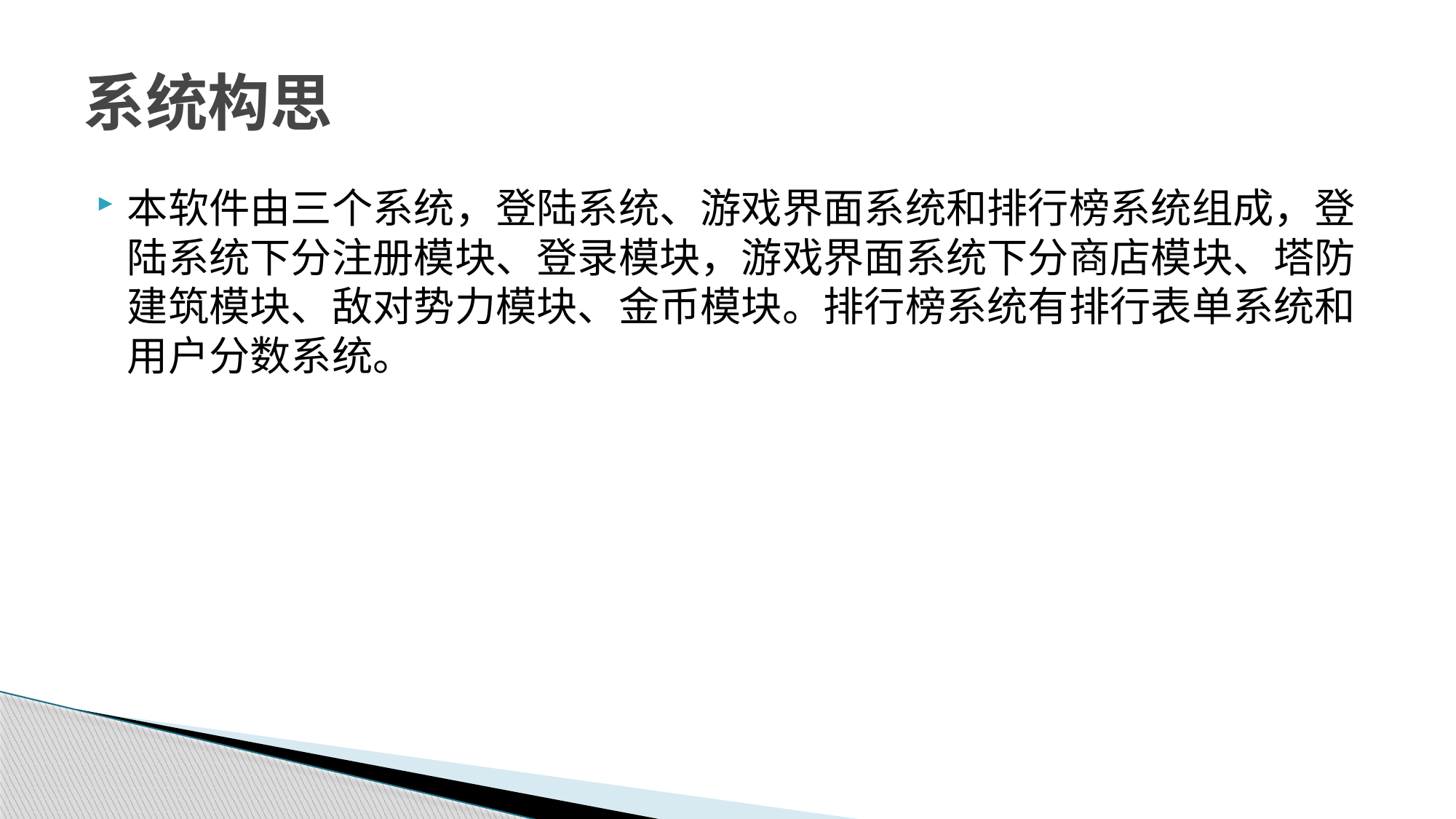

# 系统构思
本软件由三个系统，登陆系统、游戏界面系统和排行榜系统组成，登陆系统下分注册模块、登录模块，游戏界面系统下分商店模块、塔防建筑模块、敌对势力模块、金币模块。排行榜系统有排行表单系统和用户分数系统。